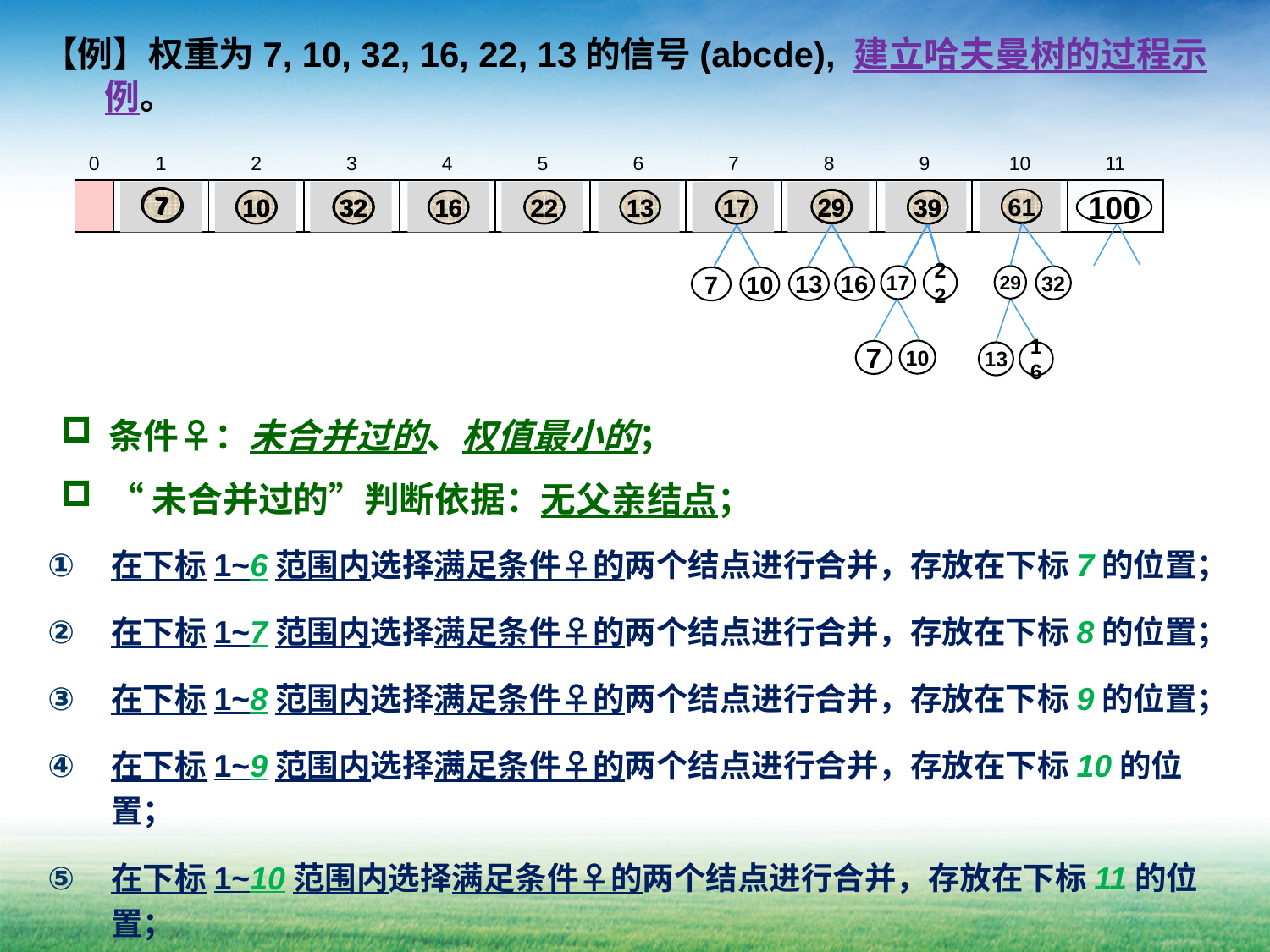

【例】权重为7, 10, 32, 16, 22, 13的信号(abcde), 建立哈夫曼树的过程示例。
| 0 | 1 | 2 | 3 | 4 | 5 | 6 | 7 | 8 | 9 | 10 | 11 |
| --- | --- | --- | --- | --- | --- | --- | --- | --- | --- | --- | --- |
|  |  |  |  |  |  |  |  |  |  |  |  |

7
7
61
29
61
29
13
16
32
61
29
13
16
39
17
22
10
7
22
13
17
10
10
100
17
7
10
32
16
22
13
17
29
39
32
16
39
条件♀：未合并过的、权值最小的；
“未合并过的”判断依据：无父亲结点；
在下标1~6范围内选择满足条件♀的两个结点进行合并，存放在下标7的位置；
在下标1~7范围内选择满足条件♀的两个结点进行合并，存放在下标8的位置；
在下标1~8范围内选择满足条件♀的两个结点进行合并，存放在下标9的位置；
在下标1~9范围内选择满足条件♀的两个结点进行合并，存放在下标10的位置；
在下标1~10范围内选择满足条件♀的两个结点进行合并，存放在下标11的位置；